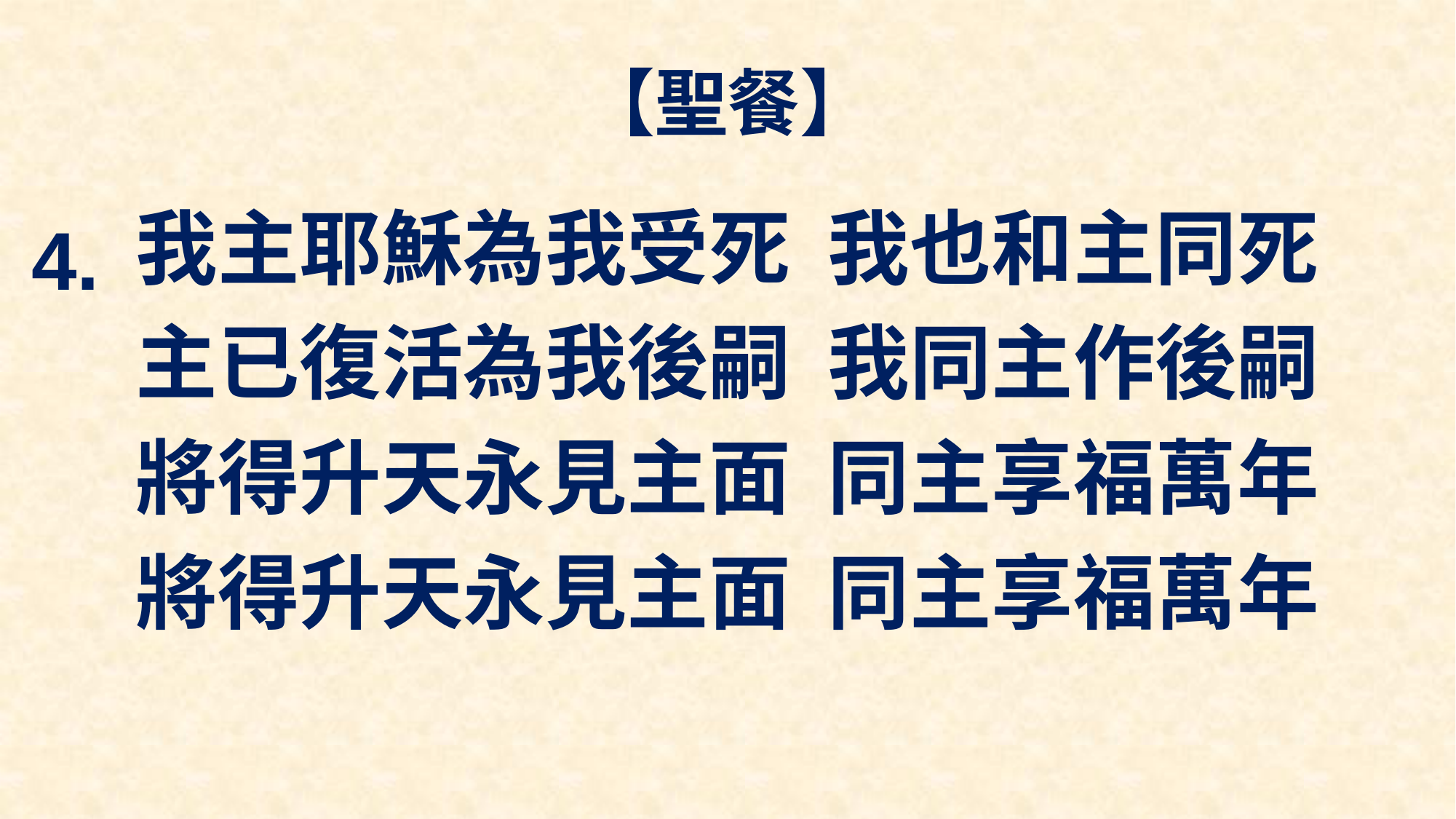

# 【聖餐】
我主耶穌為我受死  我也和主同死
主已復活為我後嗣  我同主作後嗣
將得升天永見主面  同主享福萬年
將得升天永見主面  同主享福萬年
4.